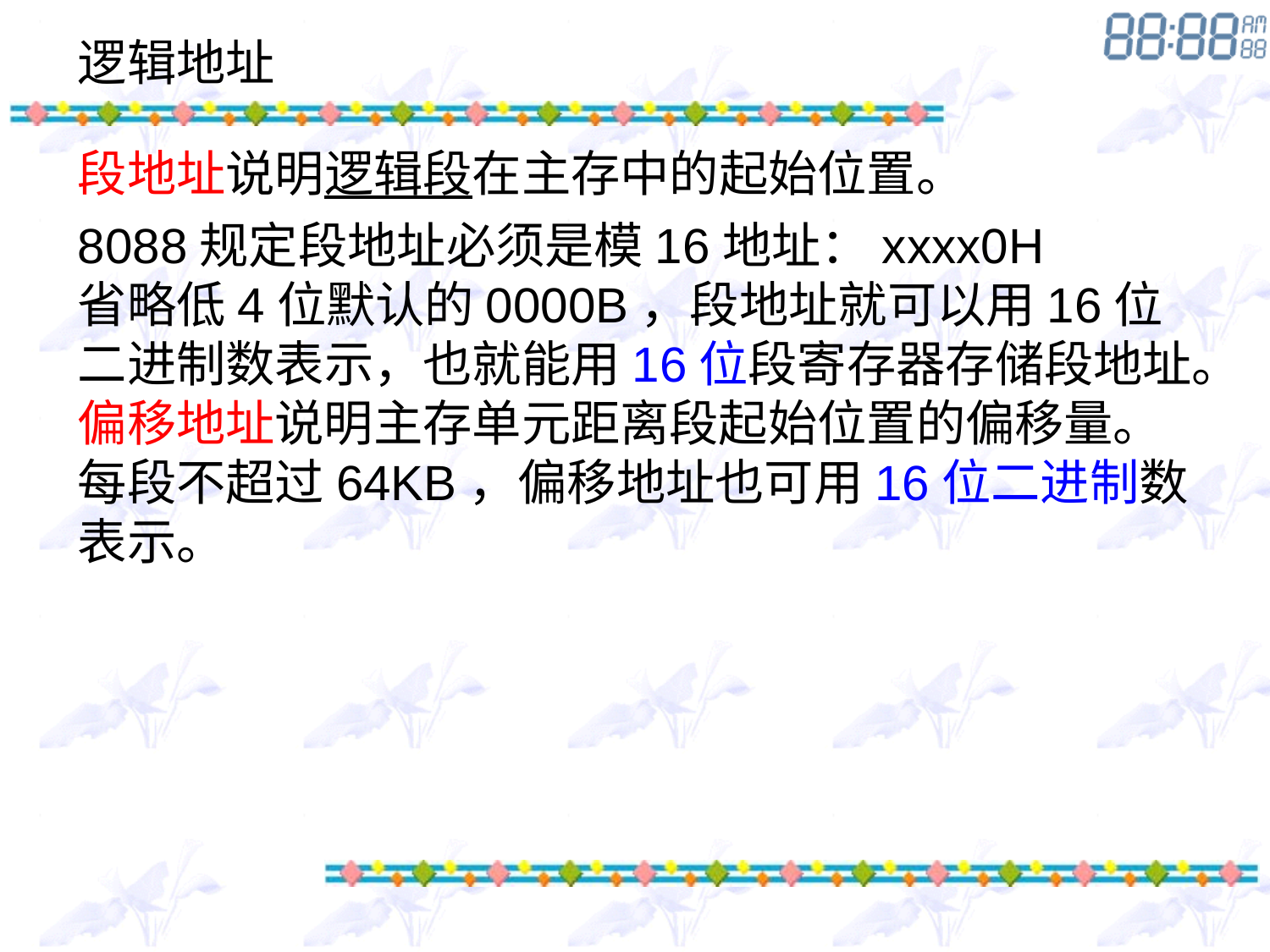

逻辑地址
段地址说明逻辑段在主存中的起始位置。
8088规定段地址必须是模16地址：xxxx0H
省略低4位默认的0000B，段地址就可以用16位二进制数表示，也就能用16位段寄存器存储段地址。
偏移地址说明主存单元距离段起始位置的偏移量。
每段不超过64KB，偏移地址也可用16位二进制数表示。